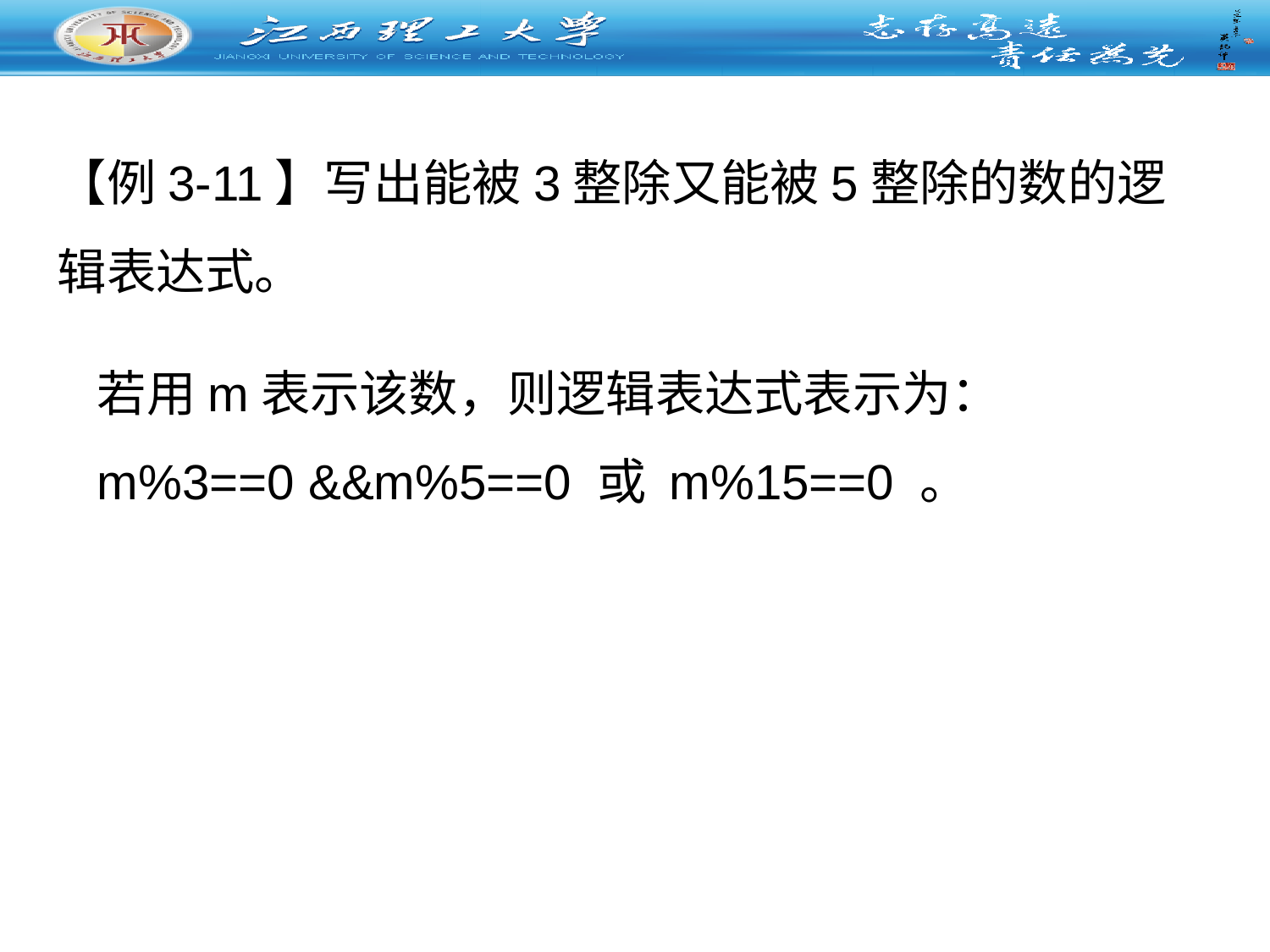

【例3-11】写出能被3整除又能被5整除的数的逻辑表达式。
若用m表示该数，则逻辑表达式表示为：
m%3==0 &&m%5==0 或 m%15==0 。